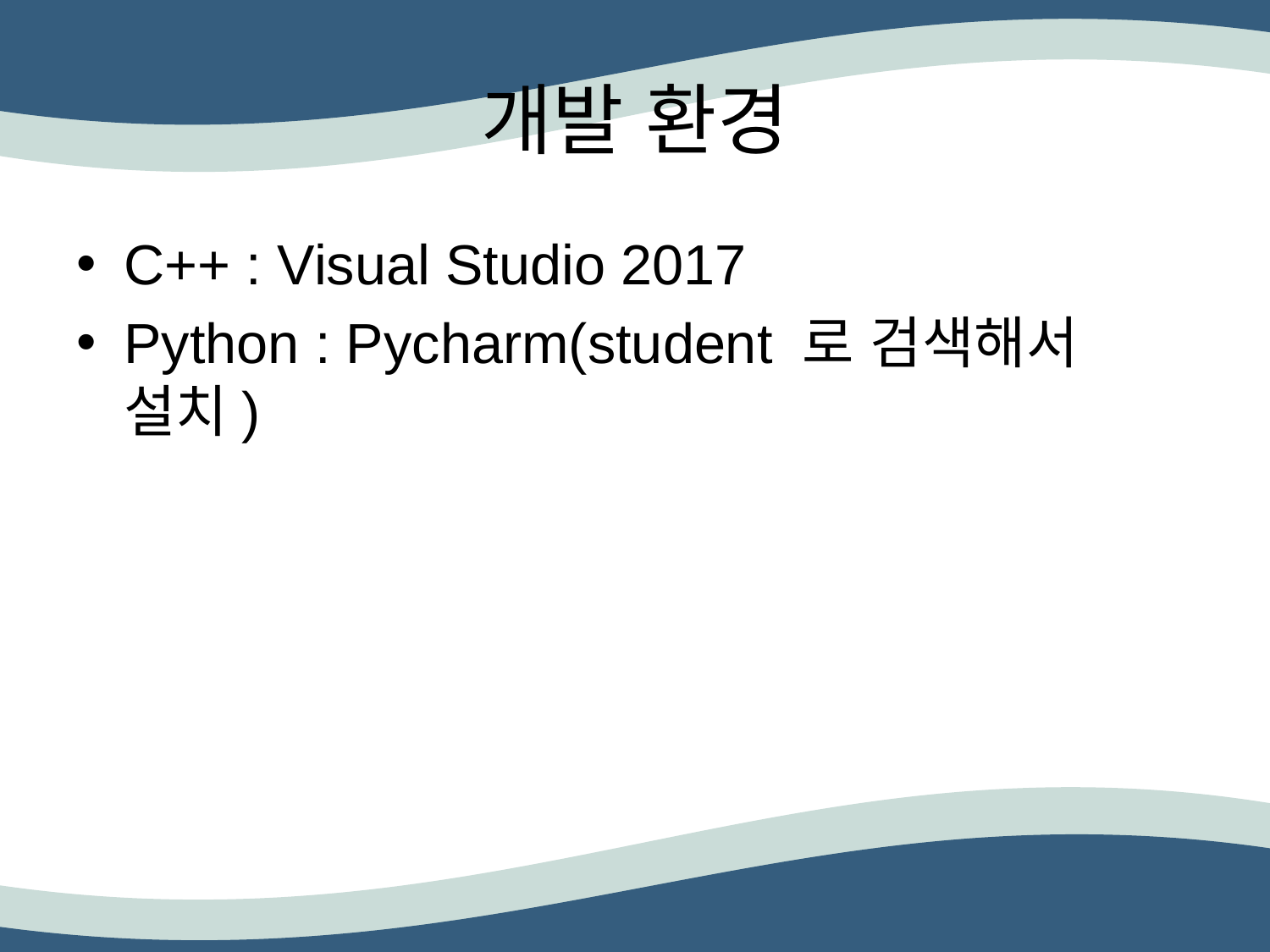

# 개발 환경
C++ : Visual Studio 2017
Python : Pycharm(student 로 검색해서 설치)